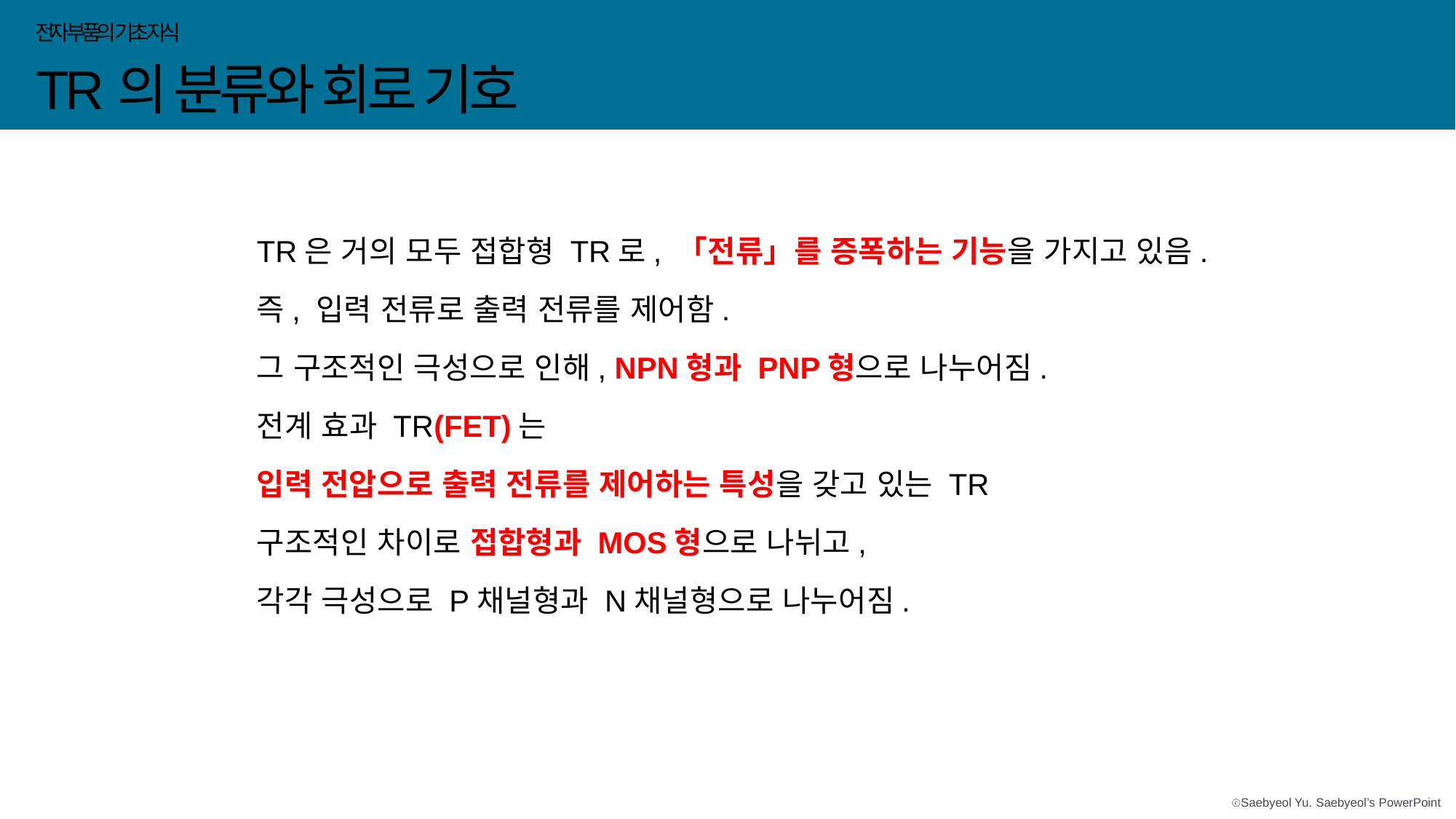

TR의 분류와 회로 기호

전자 부품의  기초 지식
TR은 거의 모두 접합형 TR로, 「전류」를 증폭하는 기능을 가지고 있음.
즉, 입력 전류로 출력 전류를 제어함.
그 구조적인 극성으로 인해, NPN형과 PNP형으로 나누어짐.
전계 효과 TR(FET)는
입력 전압으로 출력 전류를 제어하는 특성을 갖고 있는 TR
구조적인 차이로 접합형과 MOS형으로 나뉘고,
각각 극성으로 P채널형과 N채널형으로 나누어짐.